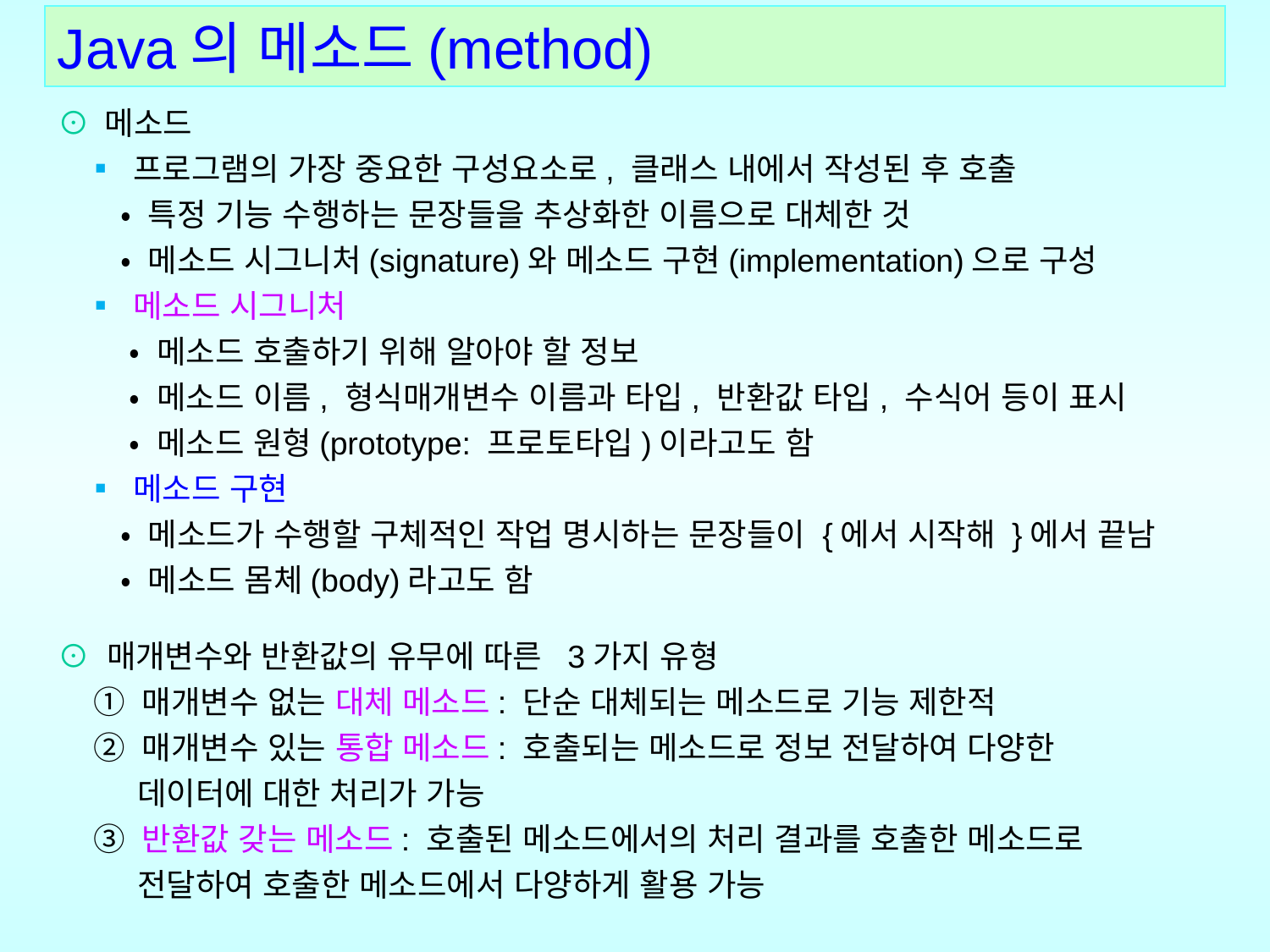

Java의 메소드(method)
⊙ 메소드
   ▪ 프로그램의 가장 중요한 구성요소로, 클래스 내에서 작성된 후 호출
       • 특정 기능 수행하는 문장들을 추상화한 이름으로 대체한 것
       • 메소드 시그니처(signature)와 메소드 구현(implementation)으로 구성
   ▪ 메소드 시그니처
        • 메소드 호출하기 위해 알아야 할 정보
        • 메소드 이름, 형식매개변수 이름과 타입, 반환값 타입, 수식어 등이 표시
        • 메소드 원형(prototype: 프로토타입)이라고도 함
   ▪ 메소드 구현
       • 메소드가 수행할 구체적인 작업 명시하는 문장들이 {에서 시작해 }에서 끝남
       • 메소드 몸체(body)라고도 함

⊙ 매개변수와 반환값의 유무에 따른  3가지 유형
    ① 매개변수 없는 대체 메소드: 단순 대체되는 메소드로 기능 제한적
    ② 매개변수 있는 통합 메소드: 호출되는 메소드로 정보 전달하여 다양한
        데이터에 대한 처리가 가능
    ③ 반환값 갖는 메소드: 호출된 메소드에서의 처리 결과를 호출한 메소드로
        전달하여 호출한 메소드에서 다양하게 활용 가능